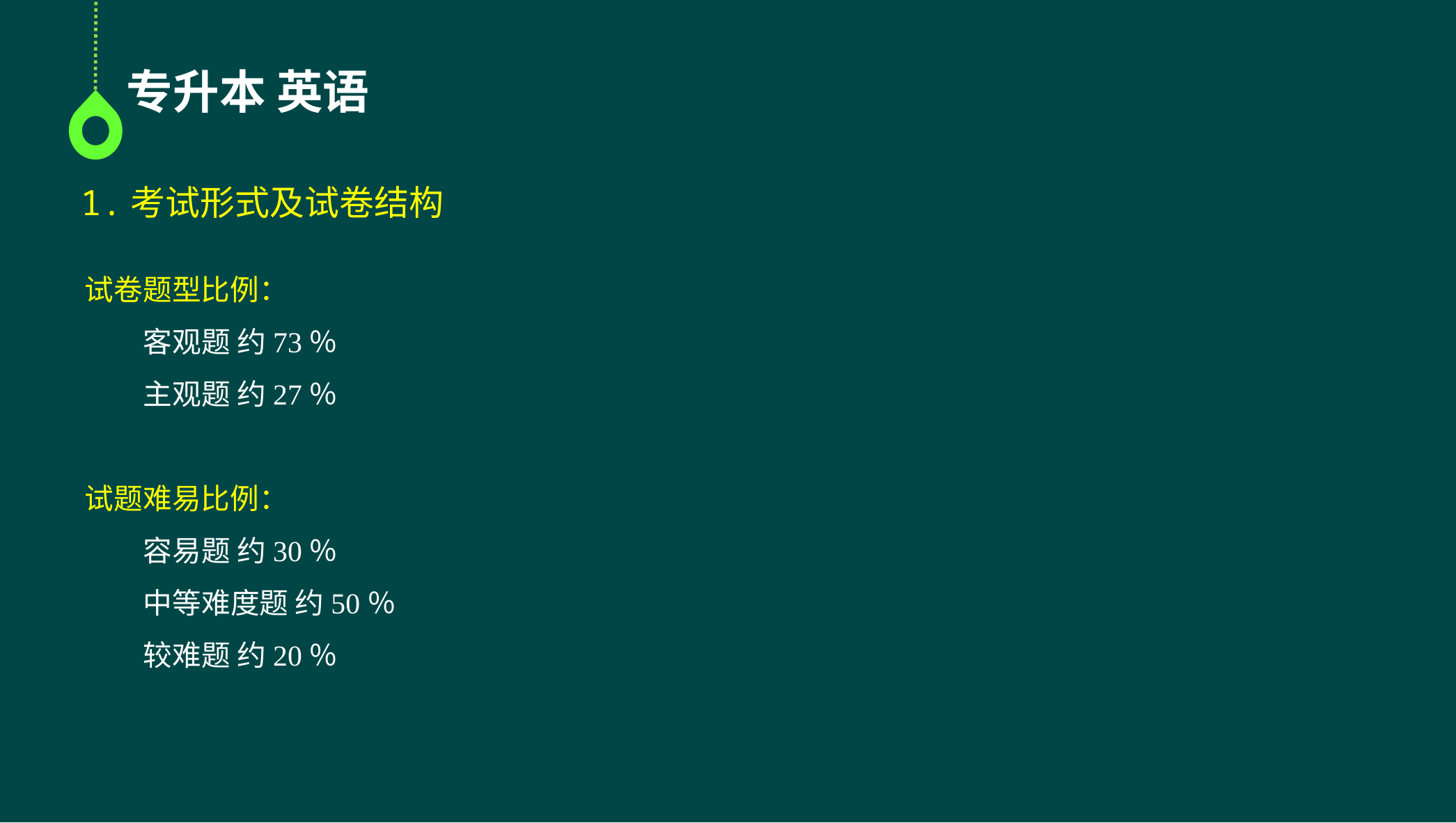

专升本 英语
1.考试形式及试卷结构
试卷题型比例：
        客观题 约73％
        主观题 约27％

试题难易比例：
        容易题 约30％
        中等难度题 约50％
        较难题 约20％